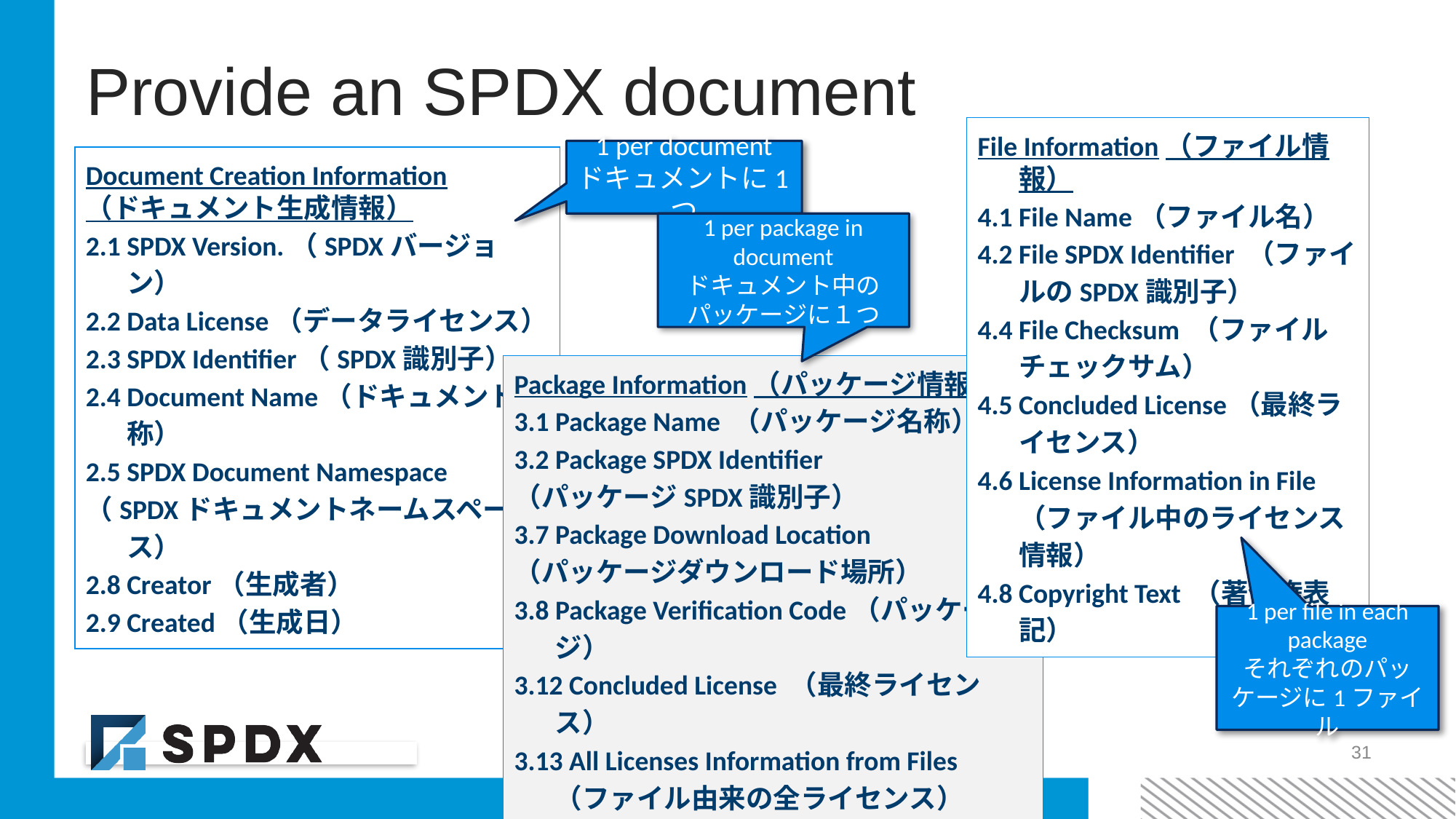

# Provide an SPDX document
File Information（ファイル情報）
4.1 File Name（ファイル名）
4.2 File SPDX Identifier （ファイルのSPDX識別子）
4.4 File Checksum （ファイルチェックサム）
4.5 Concluded License（最終ライセンス）
4.6 License Information in File（ファイル中のライセンス情報）
4.8 Copyright Text （著作権表記）
1 per document
ドキュメントに1つ
Document Creation Information
（ドキュメント生成情報）
2.1 SPDX Version.（SPDXバージョン）
2.2 Data License（データライセンス）
2.3 SPDX Identifier（SPDX識別子）
2.4 Document Name（ドキュメント名称）
2.5 SPDX Document Namespace
（SPDXドキュメントネームスペース）
2.8 Creator（生成者）
2.9 Created（生成日）
1 per package in document
ドキュメント中のパッケージに１つ
Package Information（パッケージ情報）
3.1 Package Name （パッケージ名称）
3.2 Package SPDX Identifier
（パッケージSPDX識別子）
3.7 Package Download Location
（パッケージダウンロード場所）
3.8 Package Verification Code（パッケージ）
3.12 Concluded License （最終ライセンス）
3.13 All Licenses Information from Files（ファイル由来の全ライセンス）
3.14 Declared License（宣言ライセンス）
3.16 Copyright Text （著作権表記）
1 per file in each package
それぞれのパッケージに1ファイル
31